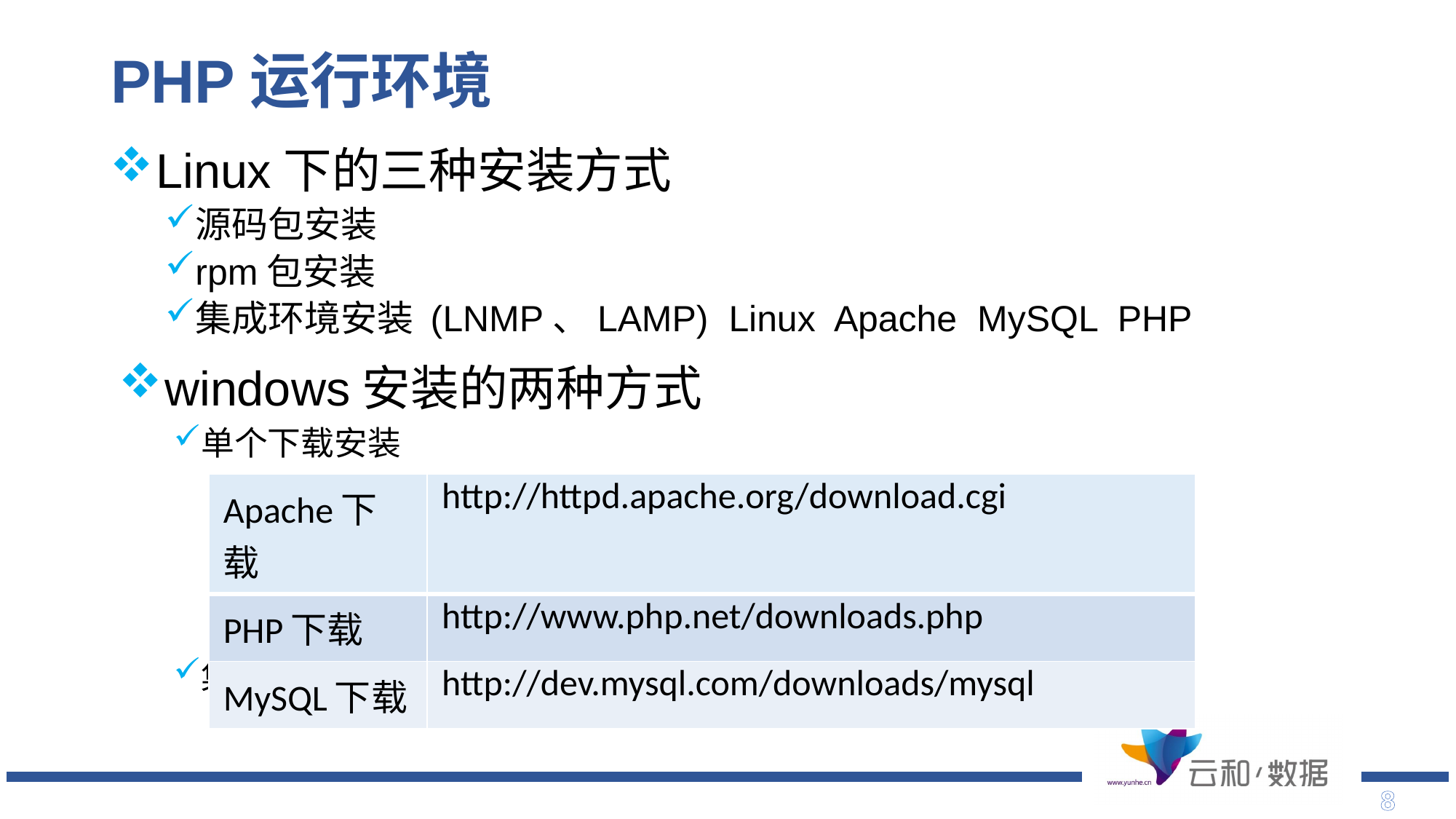

# PHP运行环境
Linux下的三种安装方式
源码包安装
rpm包安装
集成环境安装 (LNMP、LAMP)  Linux  Apache  MySQL  PHP

windows安装的两种方式
单个下载安装

集成环境安装(AppServ,phpstudy,wamp)

| Apache下载 | http://httpd.apache.org/download.cgi |
| --- | --- |
| PHP下载 | http://www.php.net/downloads.php |
| MySQL下载 | http://dev.mysql.com/downloads/mysql |